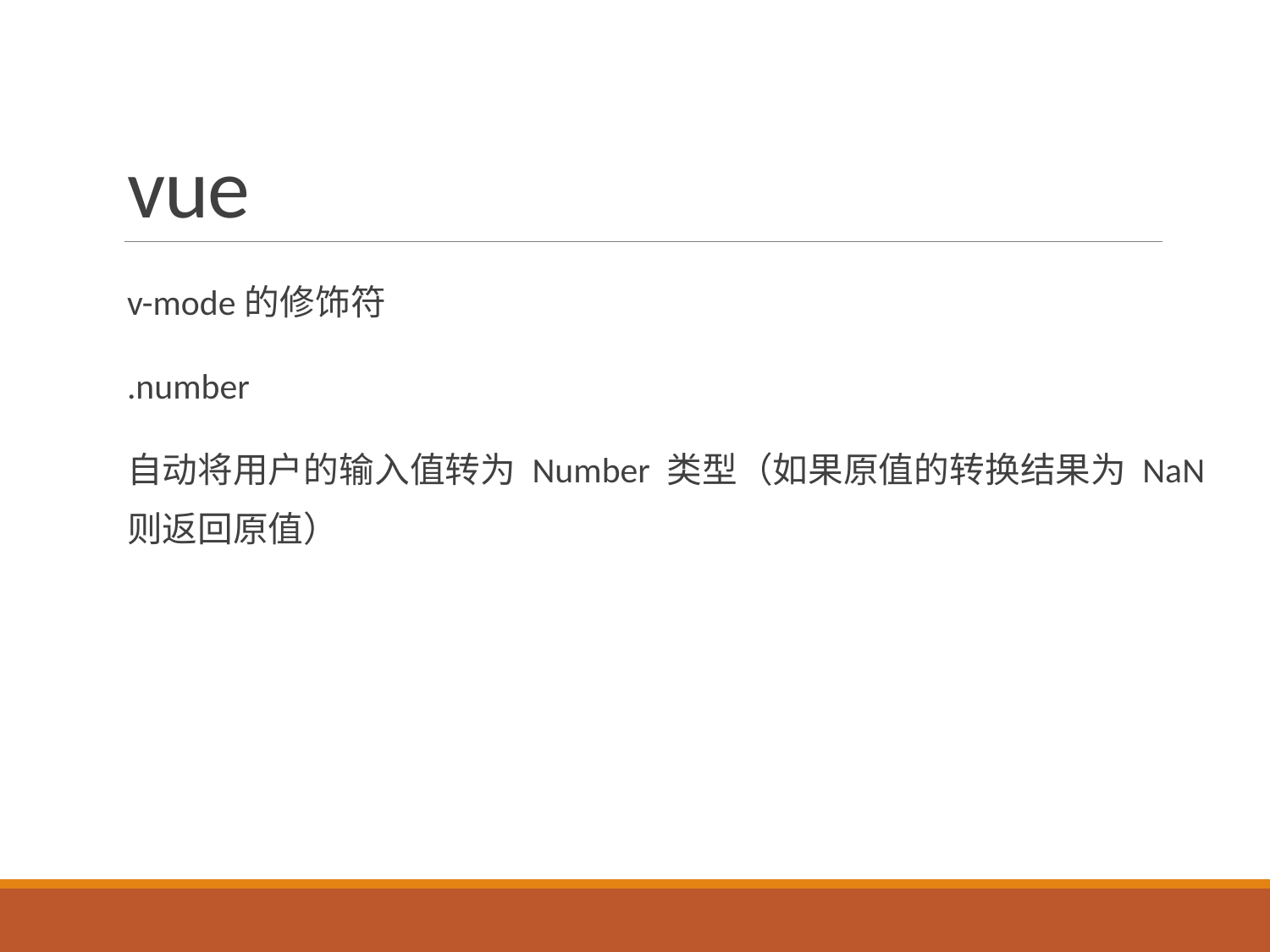

# vue
v-mode的修饰符
.number
自动将用户的输入值转为 Number 类型（如果原值的转换结果为 NaN 则返回原值）